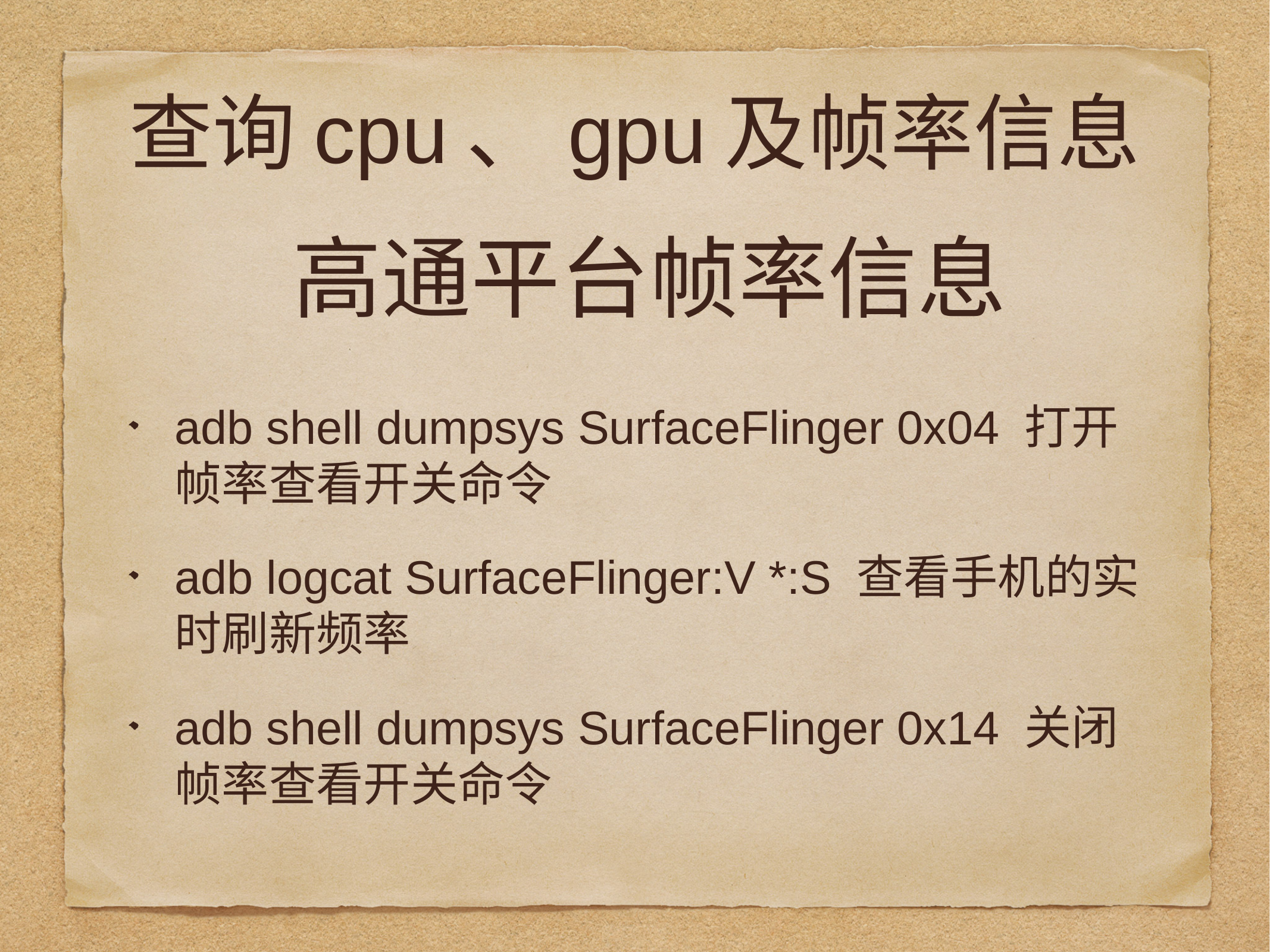

# 查询cpu、gpu及帧率信息
高通平台帧率信息
adb shell dumpsys SurfaceFlinger 0x04 打开帧率查看开关命令
adb logcat SurfaceFlinger:V *:S 查看手机的实时刷新频率
adb shell dumpsys SurfaceFlinger 0x14 关闭帧率查看开关命令